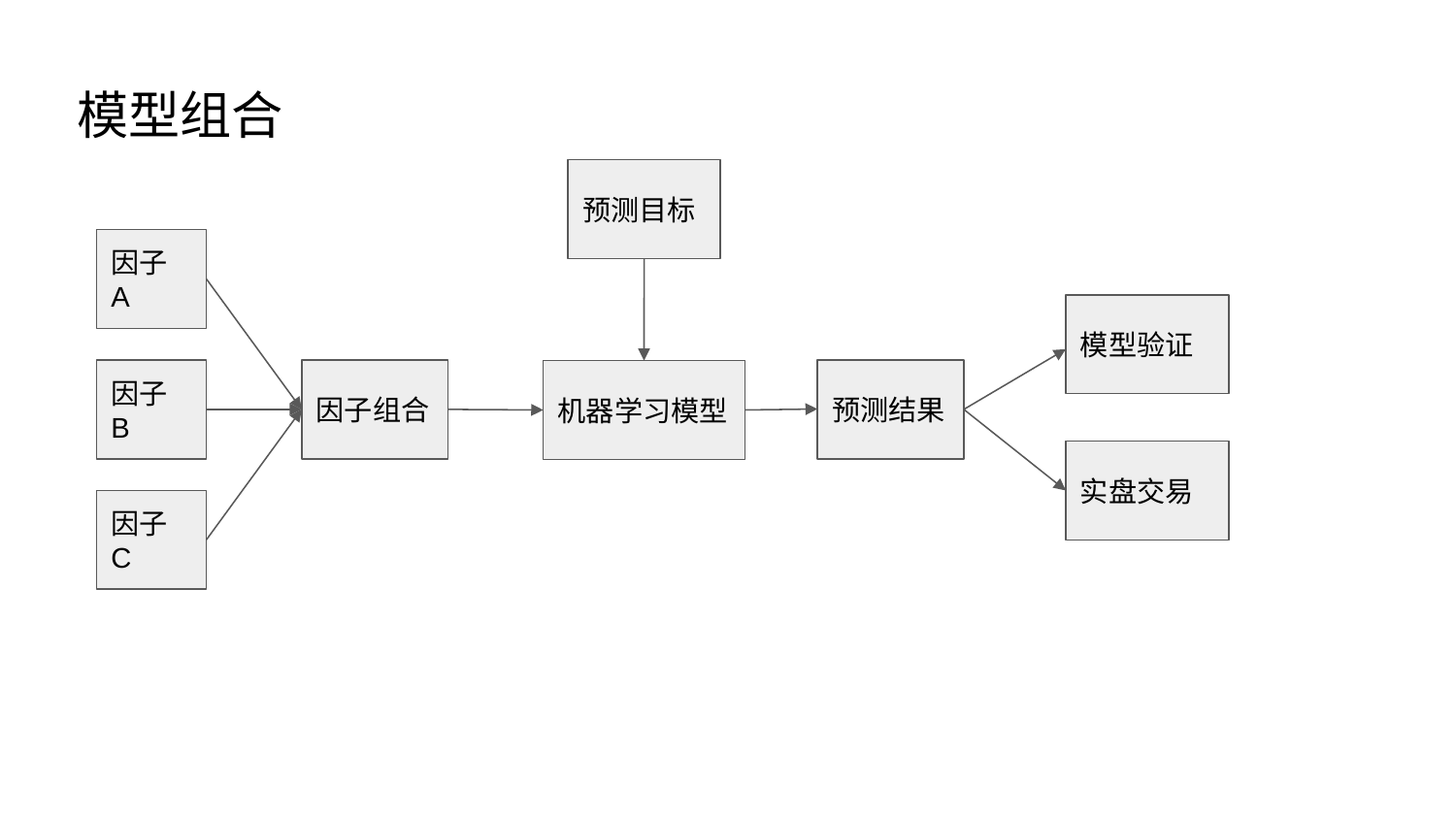

# 模型组合
预测目标
因子A
模型验证
因子B
因子组合
预测结果
机器学习模型
实盘交易
因子C